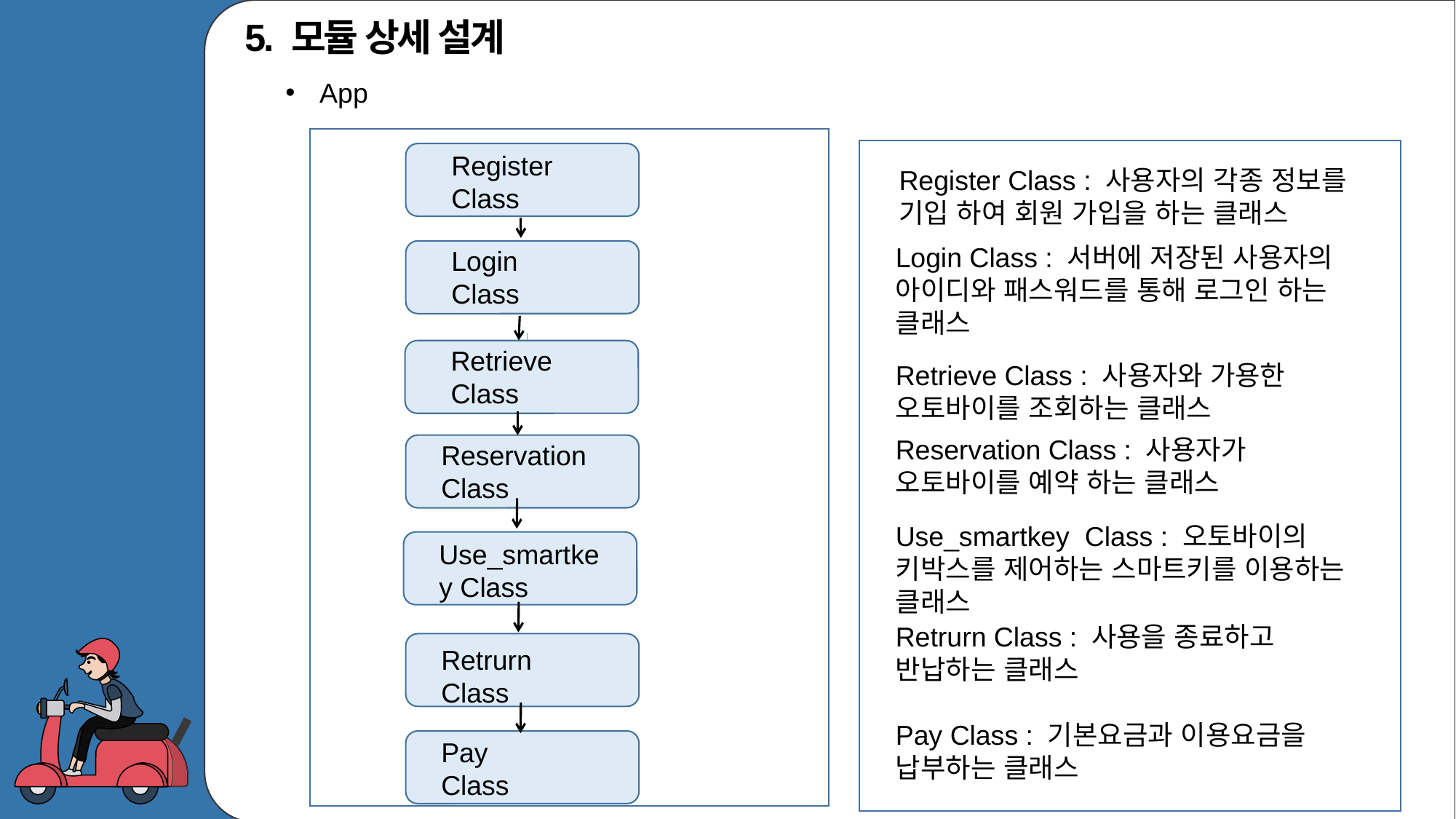

5. 모듈 상세 설계
App

Register Class
Register Class : 사용자의 각종 정보를 기입 하여 회원 가입을 하는 클래스
Login Class : 서버에 저장된 사용자의 아이디와 패스워드를 통해 로그인 하는 클래스
Login
Class

Retrieve
Class

Retrieve Class : 사용자와 가용한 오토바이를 조회하는 클래스
Reservation Class : 사용자가 오토바이를 예약 하는 클래스
Reservation
Class

Use_smartkey  Class : 오토바이의 키박스를 제어하는 스마트키를 이용하는 클래스

Use_smartkey Class
Retrurn Class : 사용을 종료하고 반납하는 클래스

Retrurn Class

Pay Class : 기본요금과 이용요금을 납부하는 클래스
Pay
Class